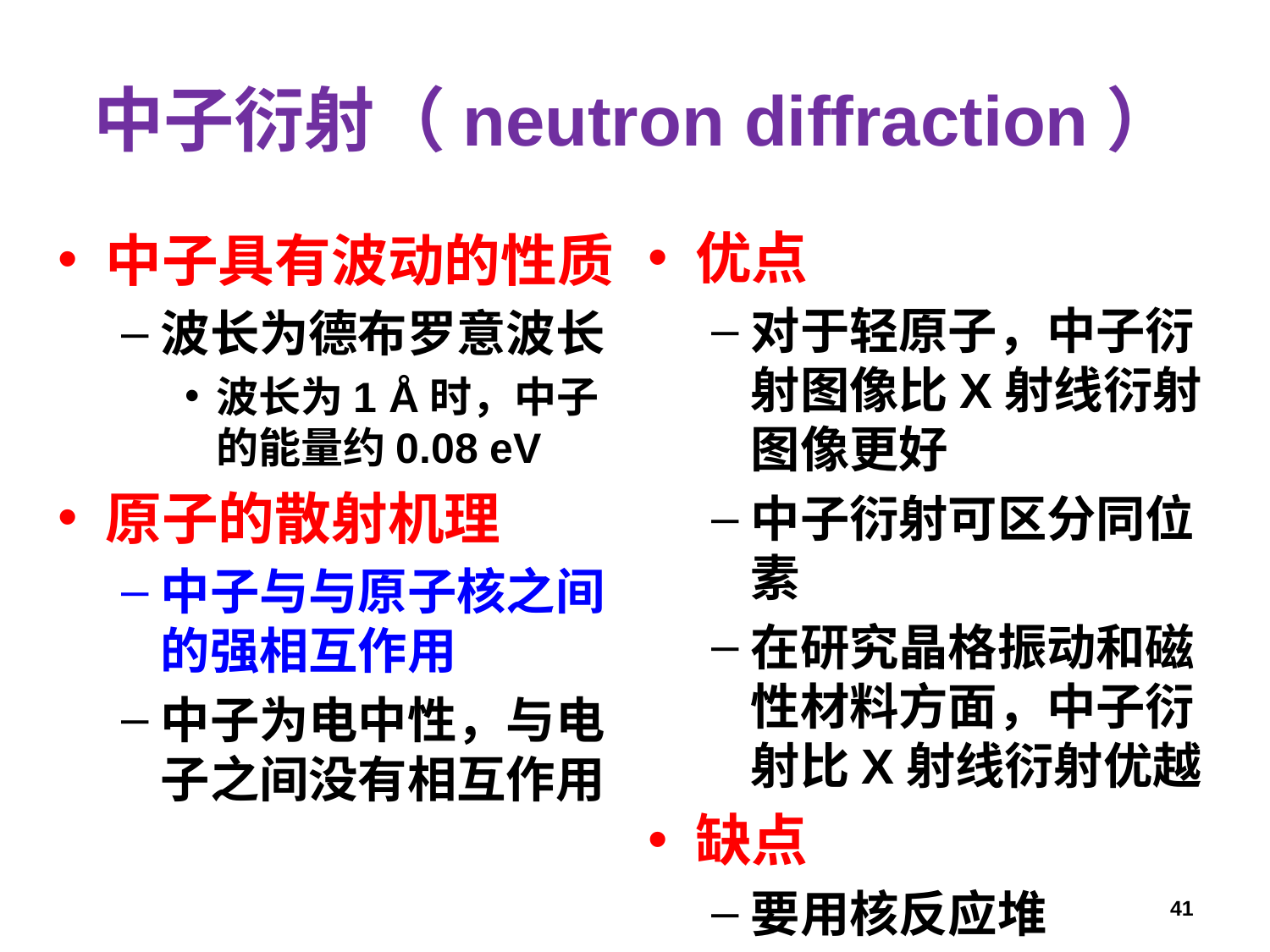

# 中子衍射（neutron diffraction）
优点
对于轻原子，中子衍射图像比X射线衍射图像更好
中子衍射可区分同位素
在研究晶格振动和磁性材料方面，中子衍射比X射线衍射优越
缺点
要用核反应堆
中子比X射线难于检测
中子具有波动的性质
波长为德布罗意波长
波长为1 Å时，中子的能量约0.08 eV
原子的散射机理
中子与与原子核之间的强相互作用
中子为电中性，与电子之间没有相互作用
41